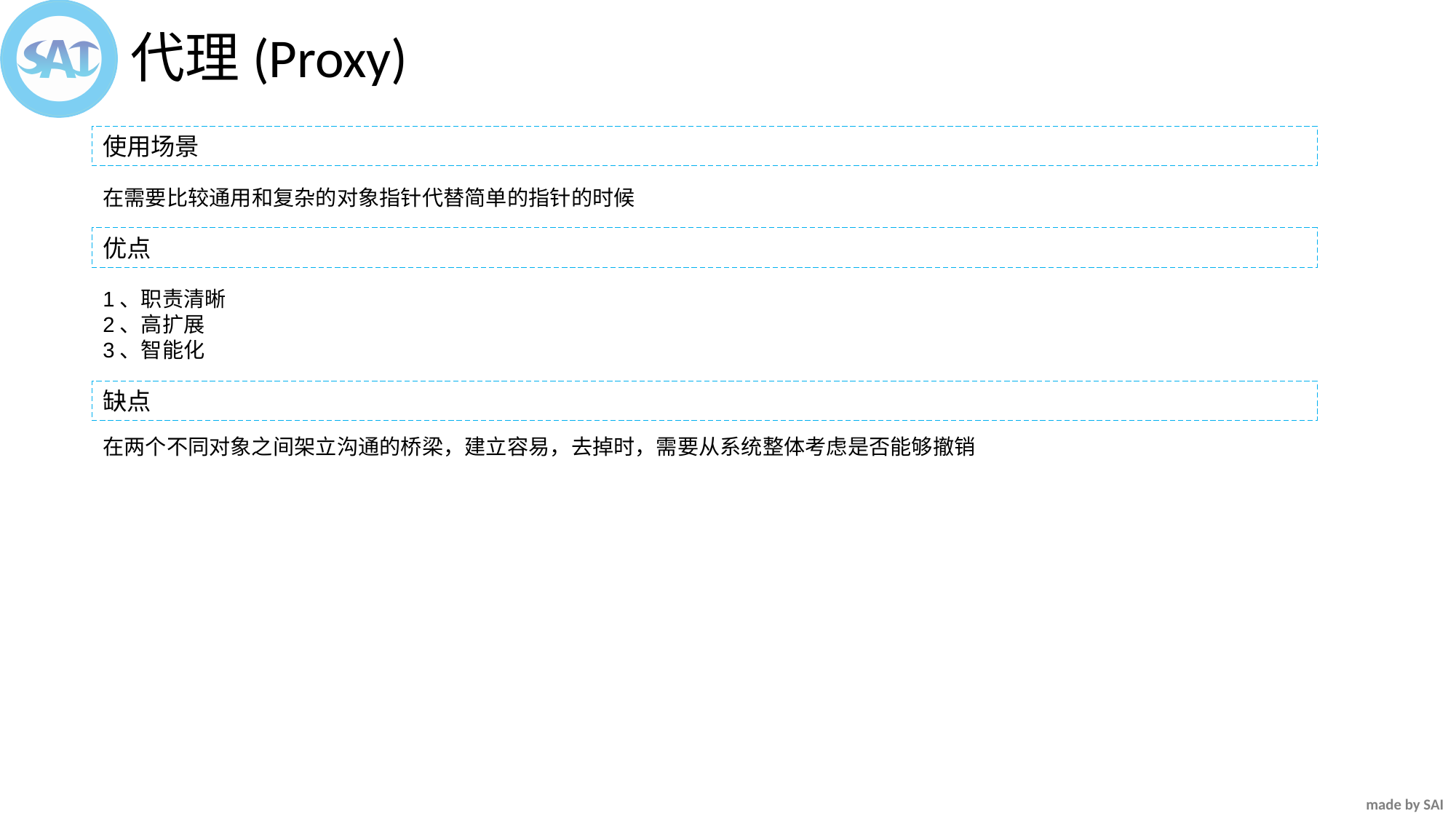

代理(Proxy)
使用场景
在需要比较通用和复杂的对象指针代替简单的指针的时候
优点
1、职责清晰
2、高扩展
3、智能化
缺点
在两个不同对象之间架立沟通的桥梁，建立容易，去掉时，需要从系统整体考虑是否能够撤销